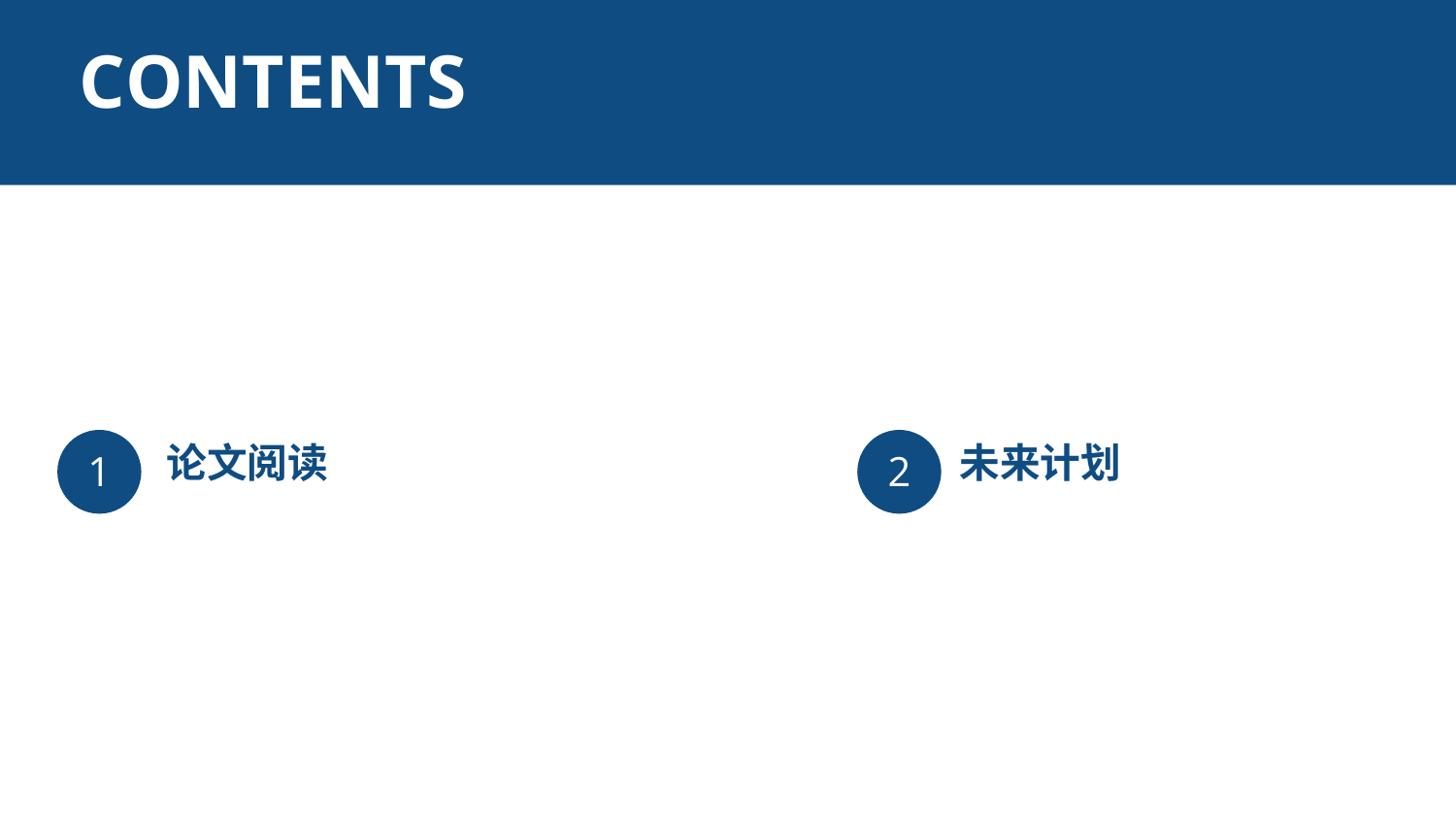

CONTENTS
1
2

论文阅读
未来计划
1
2